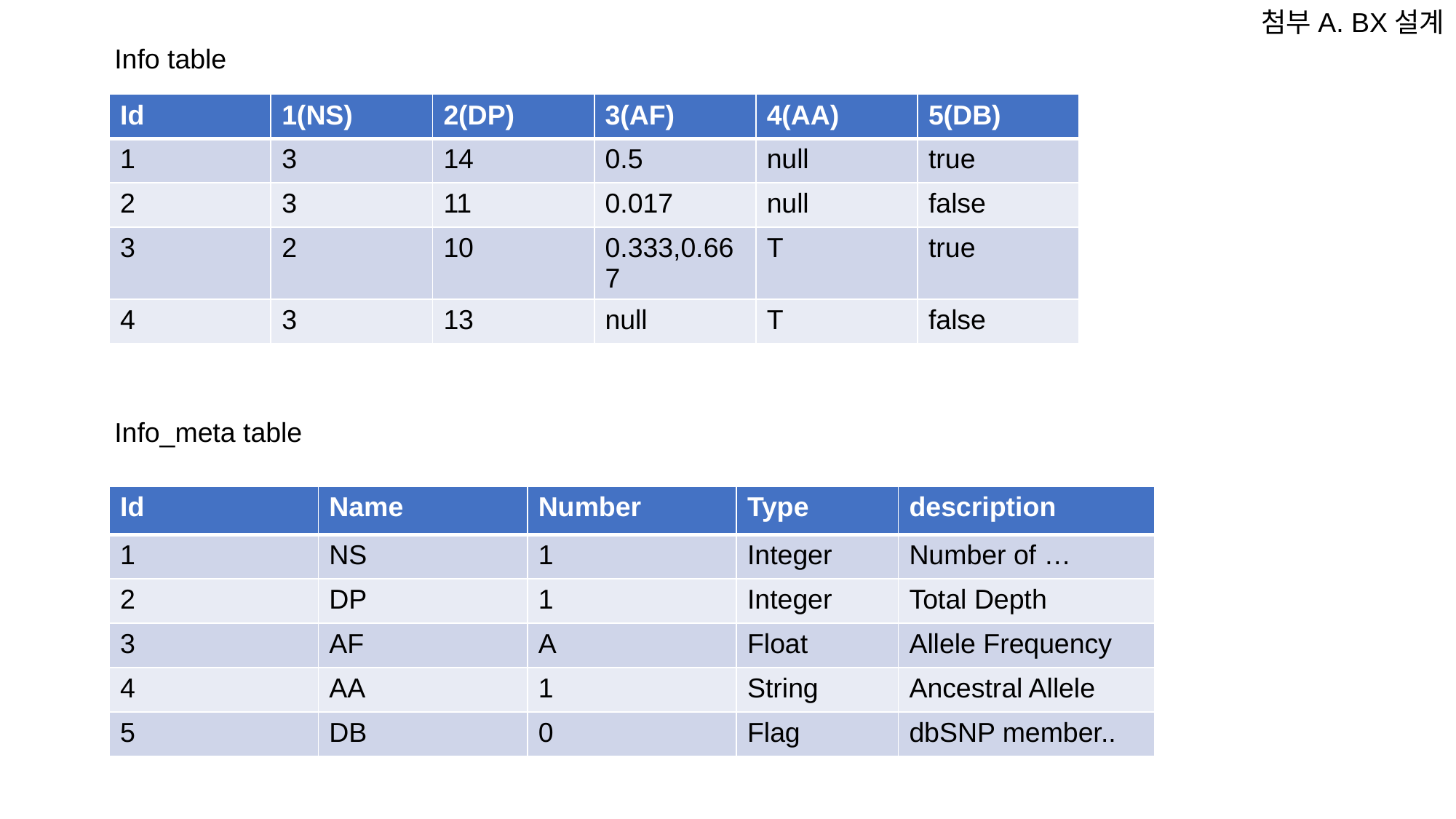

첨부A. BX설계
Info table
| Id | 1(NS) | 2(DP) | 3(AF) | 4(AA) | 5(DB) |
| --- | --- | --- | --- | --- | --- |
| 1 | 3 | 14 | 0.5 | null | true |
| 2 | 3 | 11 | 0.017 | null | false |
| 3 | 2 | 10 | 0.333,0.667 | T | true |
| 4 | 3 | 13 | null | T | false |
Info_meta table
| Id | Name | Number | Type | description |
| --- | --- | --- | --- | --- |
| 1 | NS | 1 | Integer | Number of … |
| 2 | DP | 1 | Integer | Total Depth |
| 3 | AF | A | Float | Allele Frequency |
| 4 | AA | 1 | String | Ancestral Allele |
| 5 | DB | 0 | Flag | dbSNP member.. |